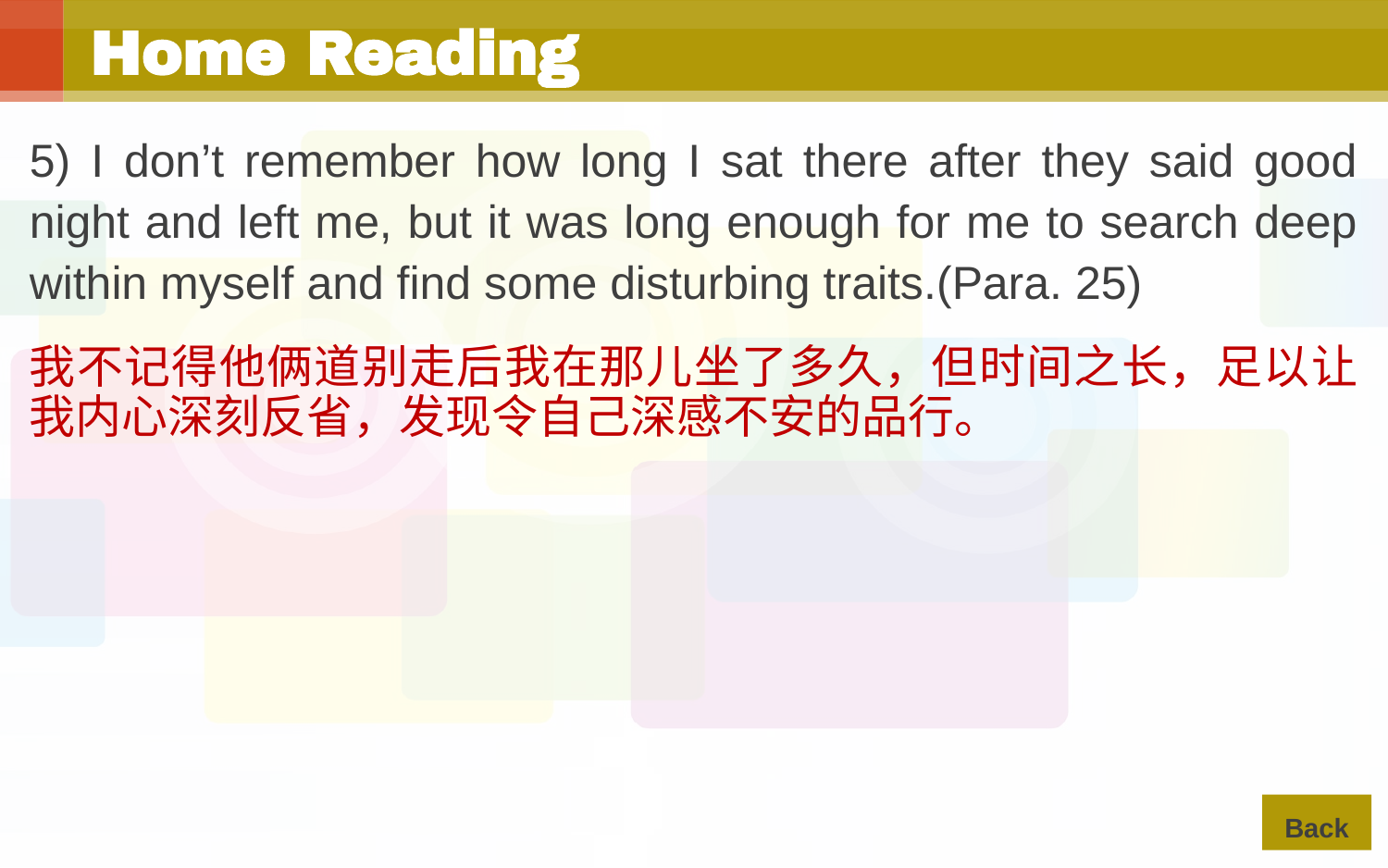

# Home Reading
5) I don’t remember how long I sat there after they said good night and left me, but it was long enough for me to search deep within myself and find some disturbing traits.(Para. 25)
我不记得他俩道别走后我在那儿坐了多久，但时间之长，足以让我内心深刻反省，发现令自己深感不安的品行。
Back